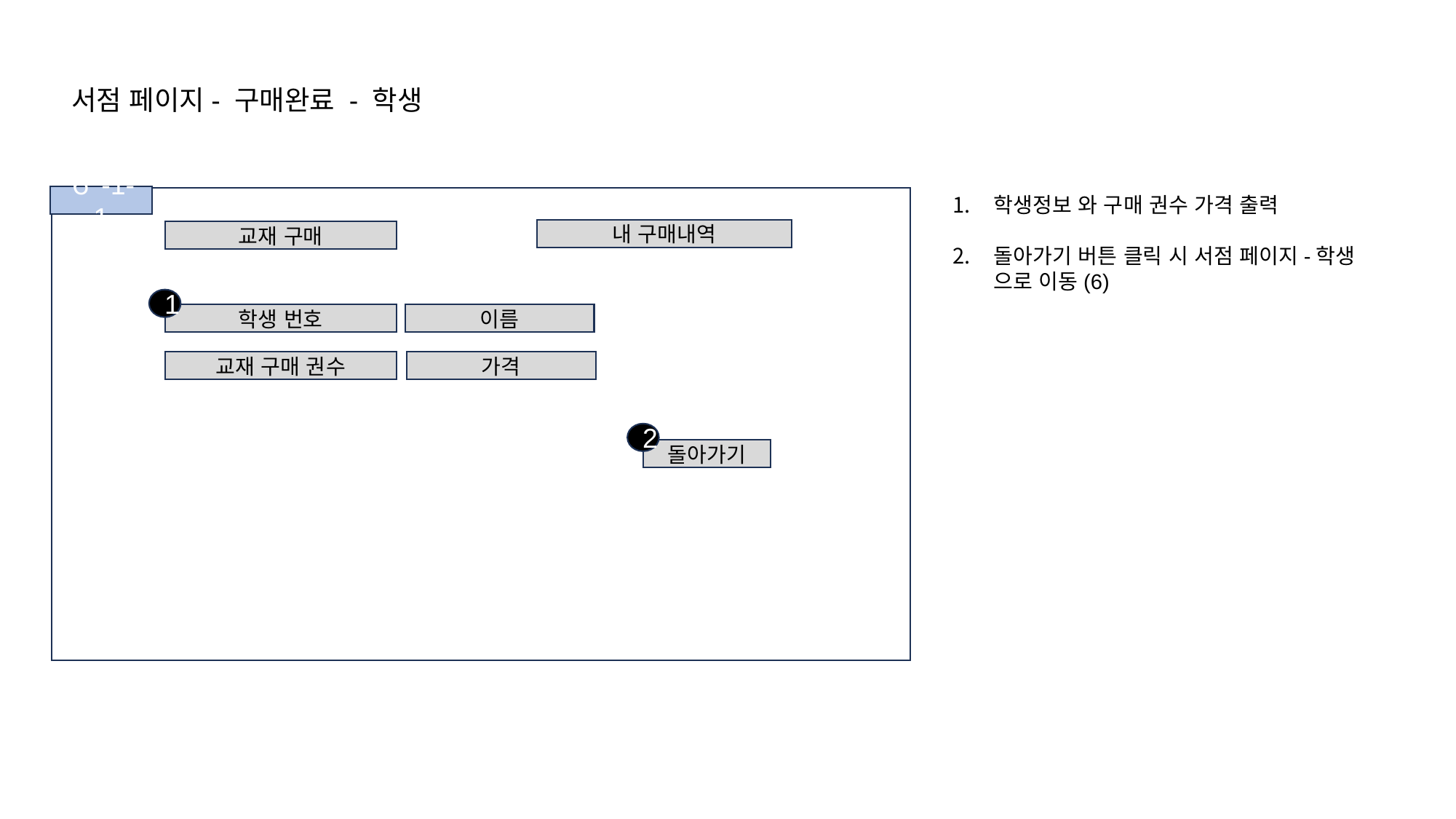

서점 페이지- 구매완료 - 학생
６-1-1
학생정보 와 구매 권수 가격 출력

돌아가기 버튼 클릭 시 서점 페이지-학생
      으로 이동(6)

내 구매내역
교재 구매
1
학생 번호
이름
교재 구매 권수
가격
2
돌아가기